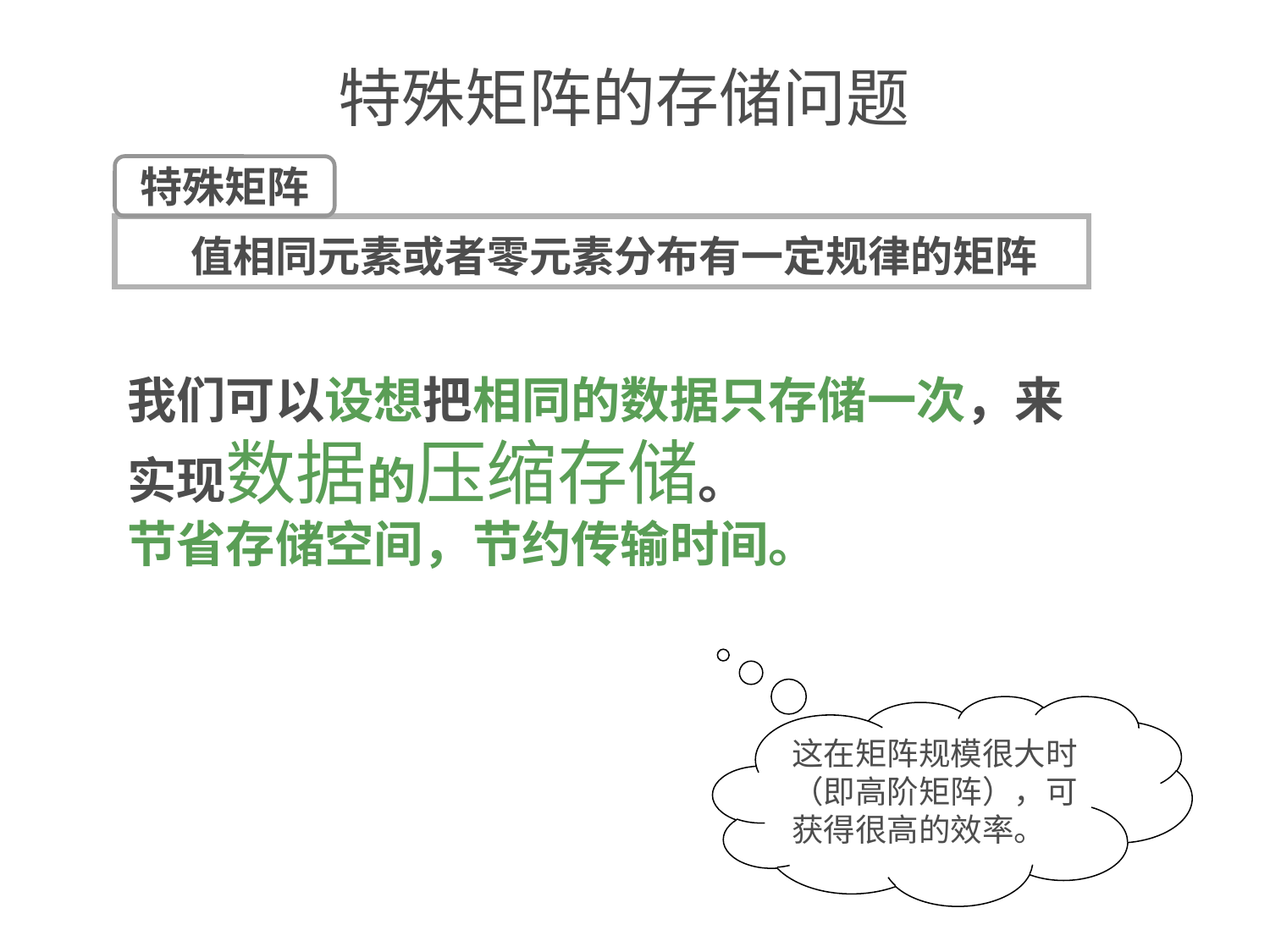

# 特殊矩阵的存储问题
特殊矩阵
	值相同元素或者零元素分布有一定规律的矩阵
我们可以设想把相同的数据只存储一次，来实现数据的压缩存储。
节省存储空间，节约传输时间。
这在矩阵规模很大时（即高阶矩阵），可获得很高的效率。
26